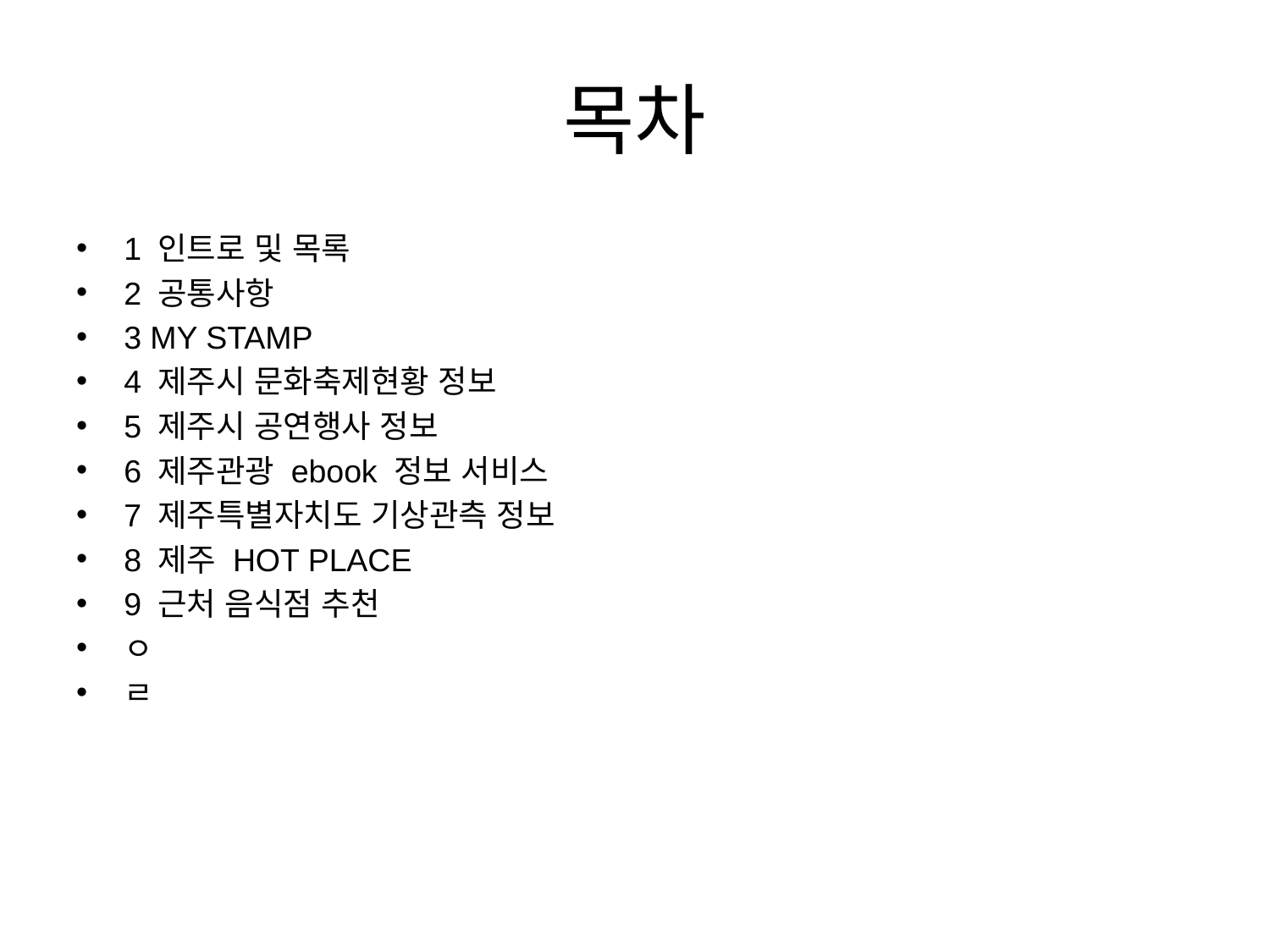

# 목차
1 인트로 및 목록
2 공통사항
3 MY STAMP
4 제주시 문화축제현황 정보
5 제주시 공연행사 정보
6 제주관광 ebook 정보 서비스
7 제주특별자치도 기상관측 정보
8 제주 HOT PLACE
9 근처 음식점 추천
ㅇ
ㄹ